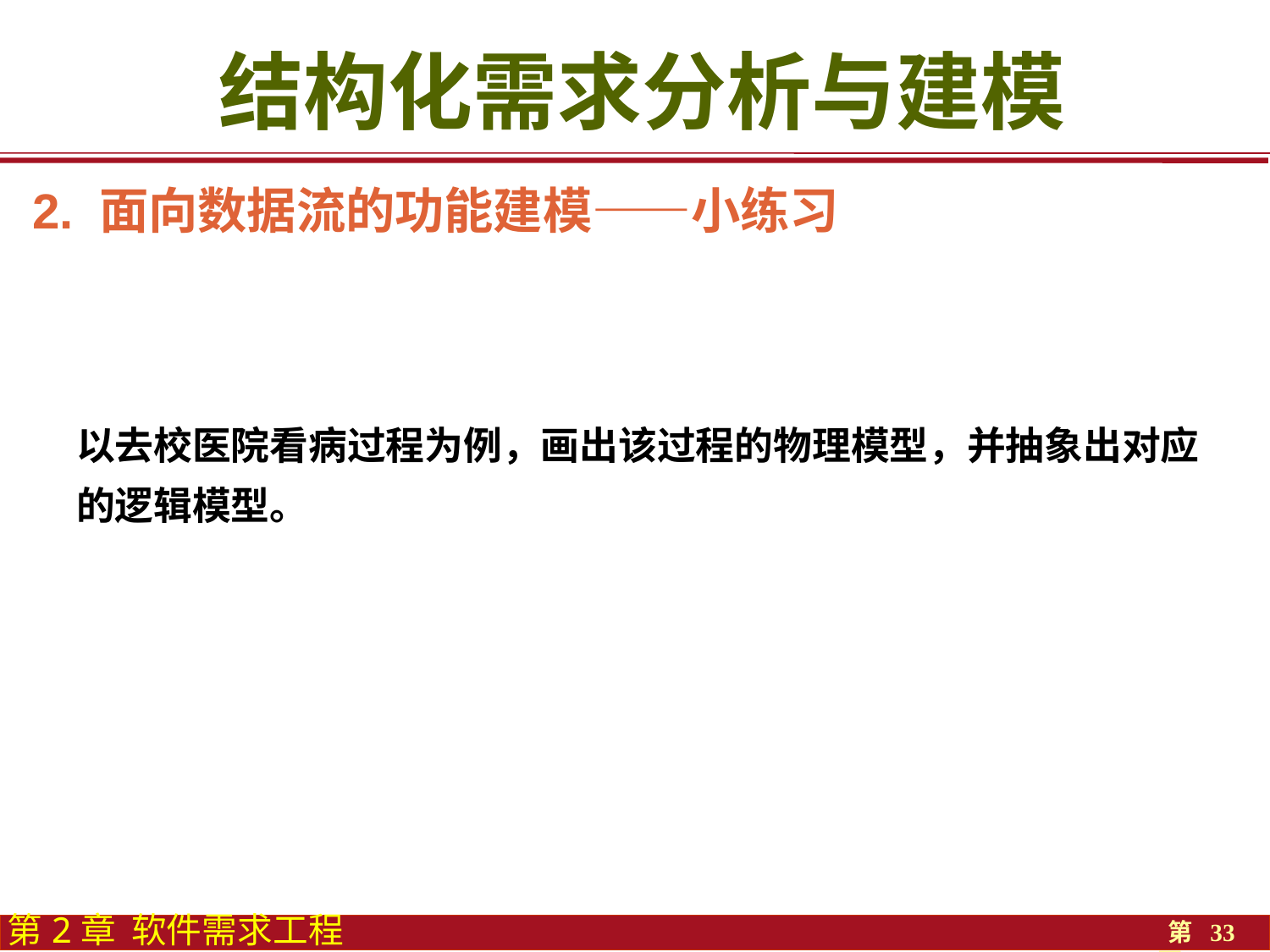

结构化需求分析与建模
2. 面向数据流的功能建模——小练习
以去校医院看病过程为例，画出该过程的物理模型，并抽象出对应的逻辑模型。